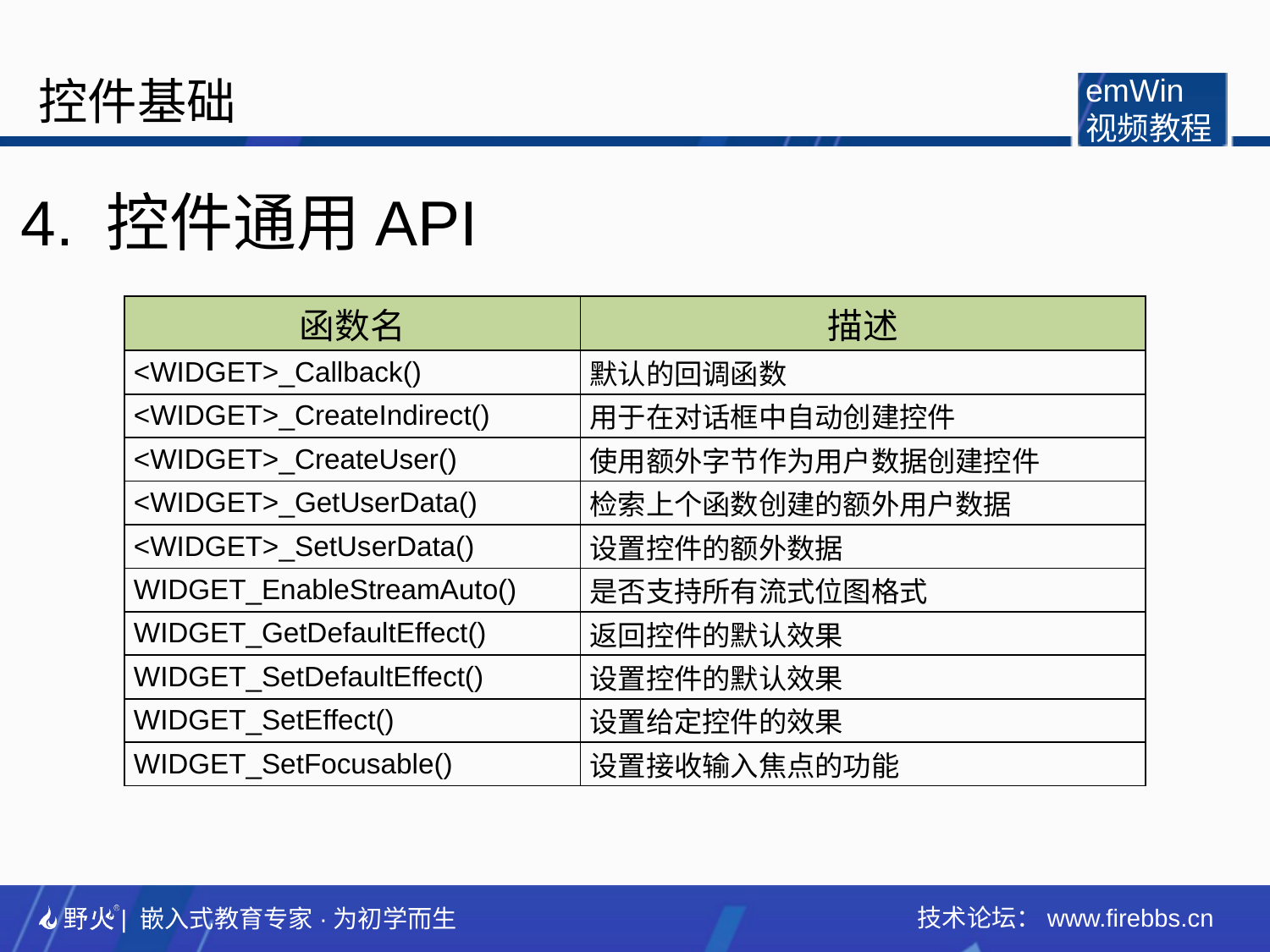

控件基础
emWin
视频教程
4. 控件通用API
| 函数名 | 描述 |
| --- | --- |
| <WIDGET>\_Callback() | 默认的回调函数 |
| <WIDGET>\_CreateIndirect() | 用于在对话框中自动创建控件 |
| <WIDGET>\_CreateUser() | 使用额外字节作为用户数据创建控件 |
| <WIDGET>\_GetUserData() | 检索上个函数创建的额外用户数据 |
| <WIDGET>\_SetUserData() | 设置控件的额外数据 |
| WIDGET\_EnableStreamAuto() | 是否支持所有流式位图格式 |
| WIDGET\_GetDefaultEffect() | 返回控件的默认效果 |
| WIDGET\_SetDefaultEffect() | 设置控件的默认效果 |
| WIDGET\_SetEffect() | 设置给定控件的效果 |
| WIDGET\_SetFocusable() | 设置接收输入焦点的功能 |